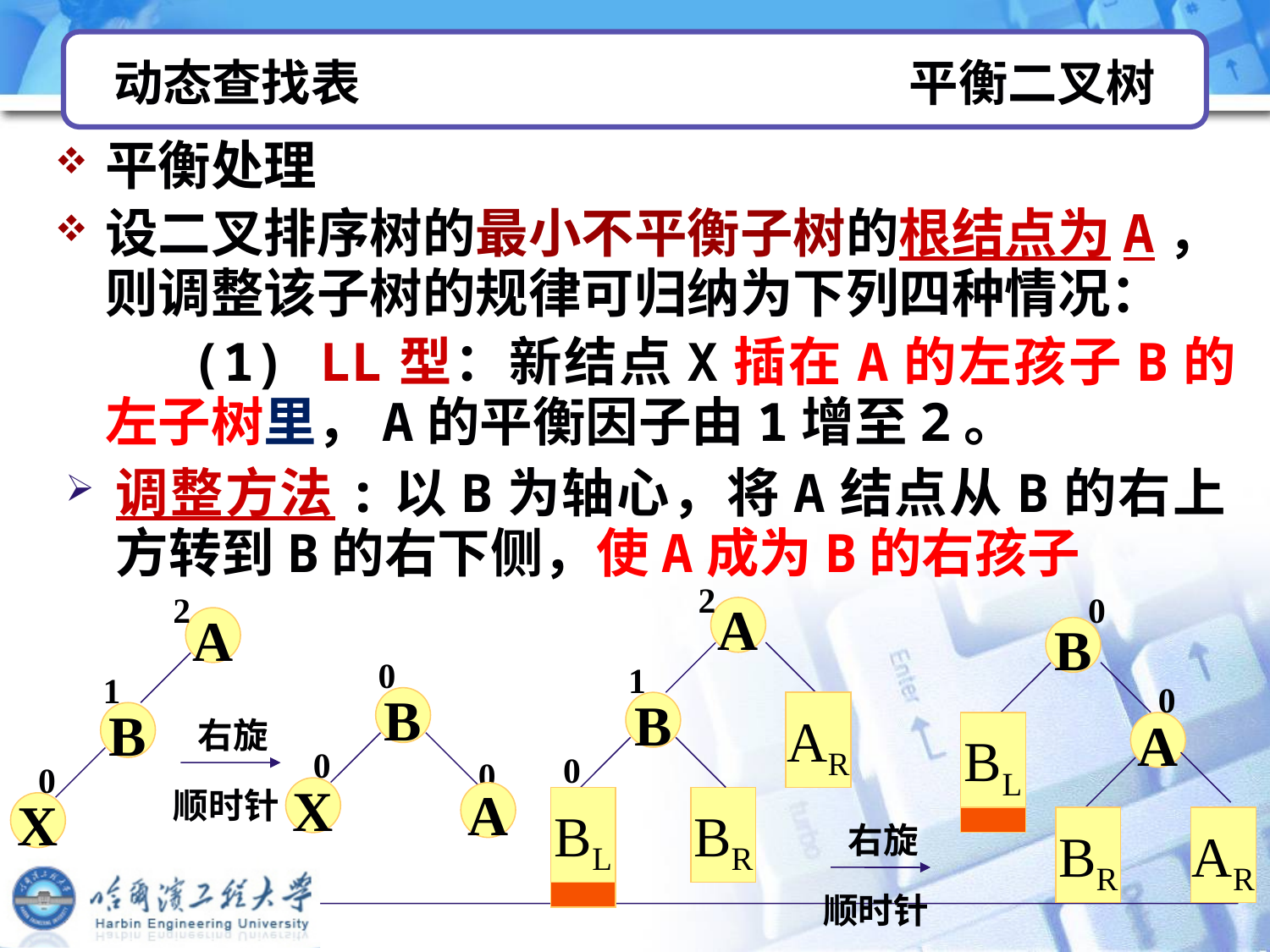

# 动态查找表                                                 平衡二叉树
平衡处理
设二叉排序树的最小不平衡子树的根结点为A，则调整该子树的规律可归纳为下列四种情况：
    (1) LL型：新结点X插在A的左孩子B的左子树里，A的平衡因子由1增至2。
调整方法:以B为轴心，将A结点从B的右上方转到B的右下侧，使A成为B的右孩子
2
A

1
B
AR
0

BL
BR

0
B

0
BL
A

BR
AR
2
A

1
B
0

X
0
B
0

0
X
A
右旋

顺时针
右旋

顺时针